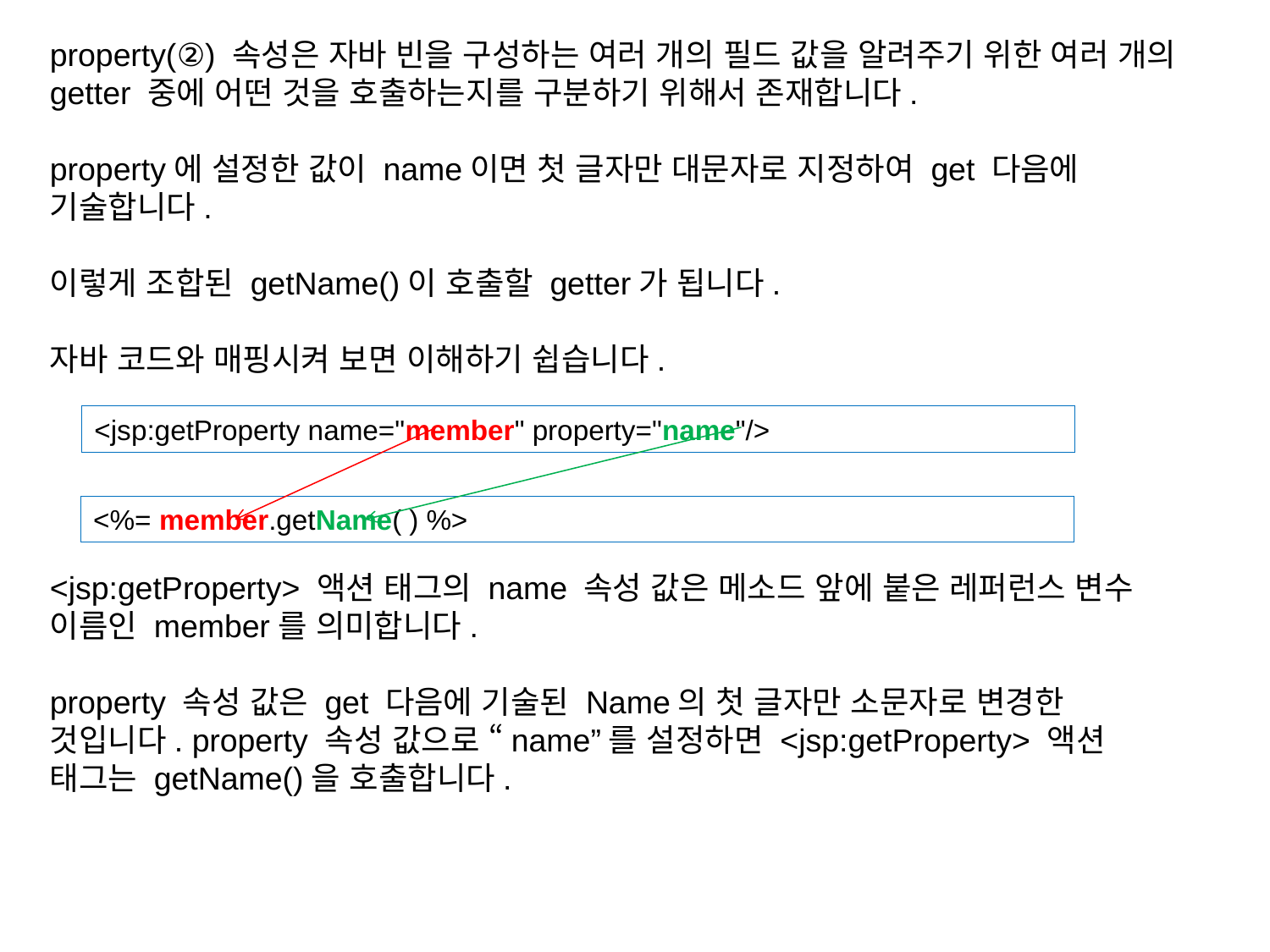

property(②) 속성은 자바 빈을 구성하는 여러 개의 필드 값을 알려주기 위한 여러 개의 getter 중에 어떤 것을 호출하는지를 구분하기 위해서 존재합니다.

property에 설정한 값이 name이면 첫 글자만 대문자로 지정하여 get 다음에 기술합니다.

이렇게 조합된 getName()이 호출할 getter가 됩니다.

자바 코드와 매핑시켜 보면 이해하기 쉽습니다.

<jsp:getProperty> 액션 태그의 name 속성 값은 메소드 앞에 붙은 레퍼런스 변수 이름인 member를 의미합니다.

property 속성 값은 get 다음에 기술된 Name의 첫 글자만 소문자로 변경한 것입니다. property 속성 값으로 “name”를 설정하면 <jsp:getProperty> 액션 태그는 getName()을 호출합니다.

<jsp:getProperty name="member" property="name"/>
<%= member.getName( ) %>